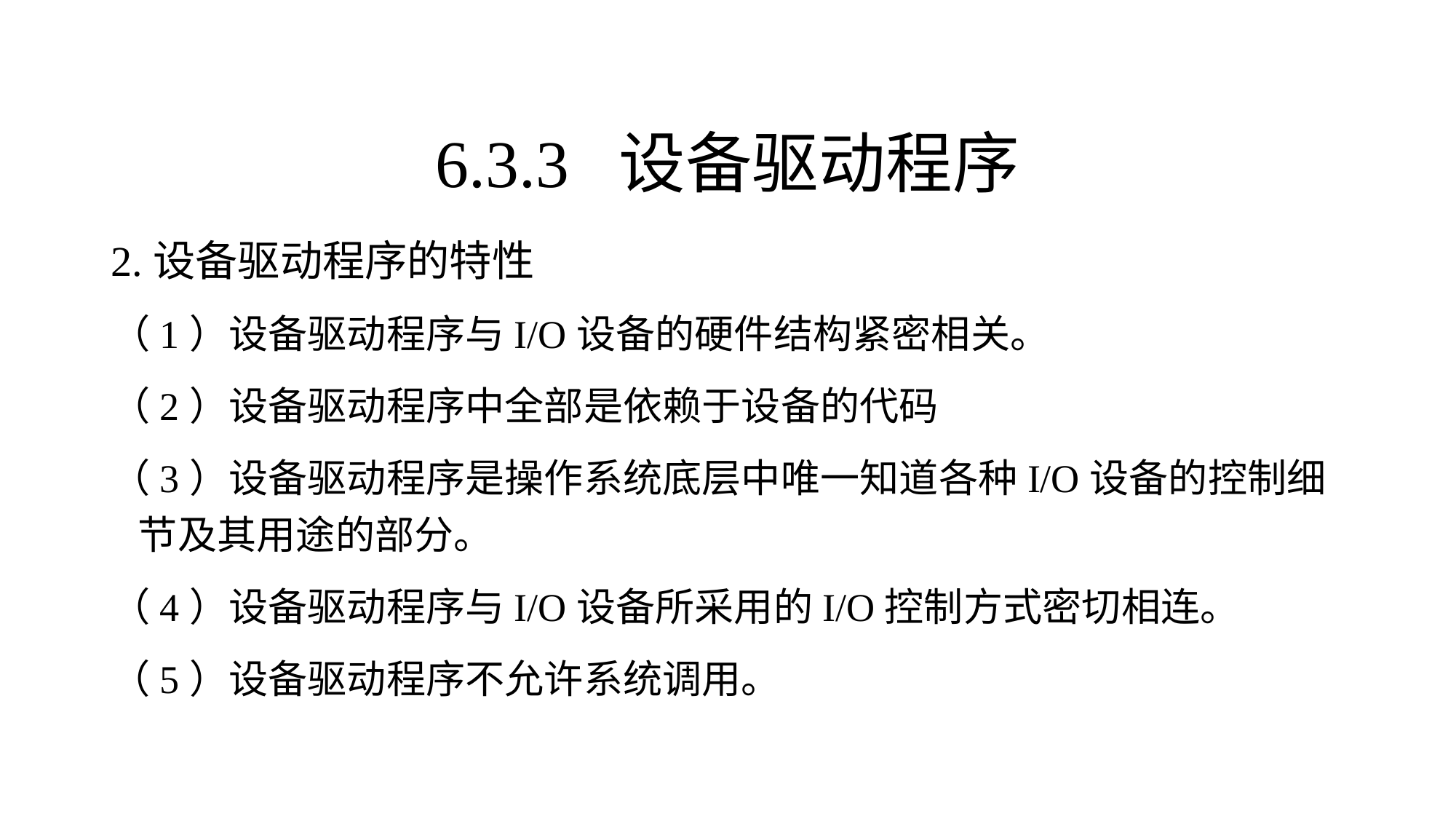

2.设备驱动程序的特性
（1）设备驱动程序与I/O设备的硬件结构紧密相关。
（2）设备驱动程序中全部是依赖于设备的代码
（3）设备驱动程序是操作系统底层中唯一知道各种I/O设备的控制细节及其用途的部分。
（4）设备驱动程序与I/O设备所采用的I/O控制方式密切相连。
（5）设备驱动程序不允许系统调用。

6.3.3  设备驱动程序
7